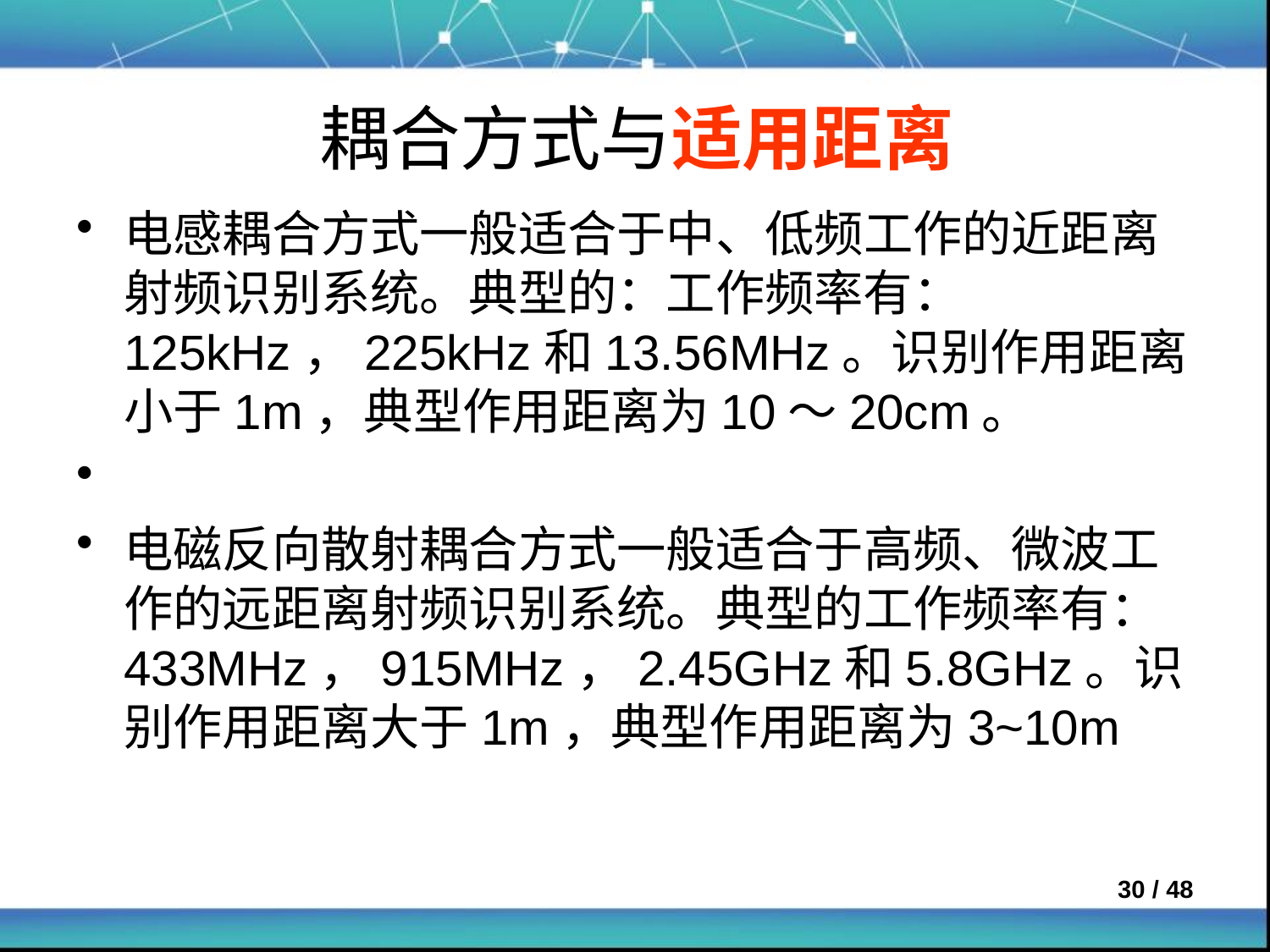

# 耦合方式与适用距离
电感耦合方式一般适合于中、低频工作的近距离射频识别系统。典型的：工作频率有：125kHz，225kHz和13.56MHz。识别作用距离小于1m，典型作用距离为10～20cm。

电磁反向散射耦合方式一般适合于高频、微波工作的远距离射频识别系统。典型的工作频率有：433MHz，915MHz，2.45GHz和5.8GHz。识别作用距离大于1m，典型作用距离为3~10m
30 / 48